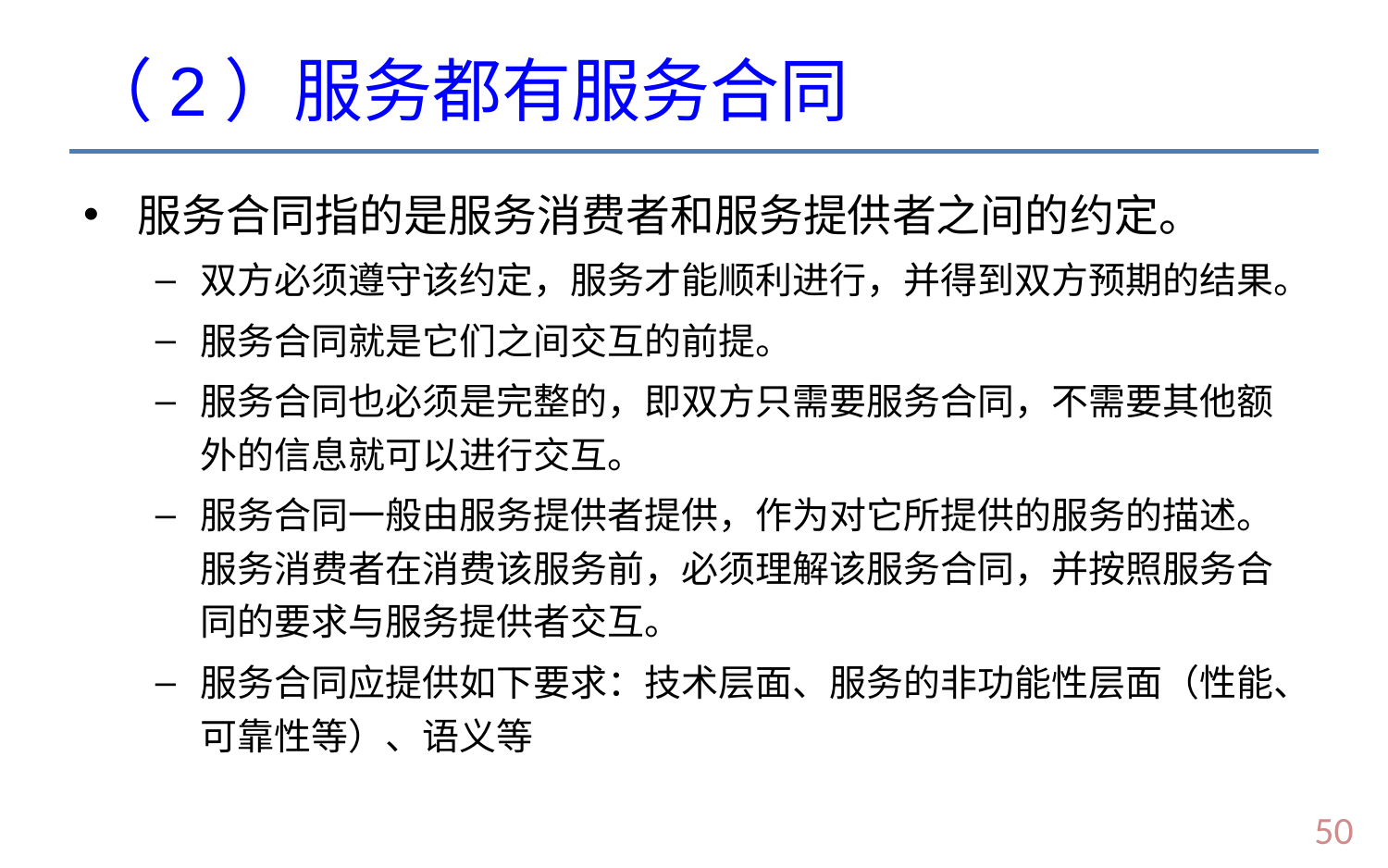

# （2）服务都有服务合同
服务合同指的是服务消费者和服务提供者之间的约定。
双方必须遵守该约定，服务才能顺利进行，并得到双方预期的结果。
服务合同就是它们之间交互的前提。
服务合同也必须是完整的，即双方只需要服务合同，不需要其他额外的信息就可以进行交互。
服务合同一般由服务提供者提供，作为对它所提供的服务的描述。服务消费者在消费该服务前，必须理解该服务合同，并按照服务合同的要求与服务提供者交互。
服务合同应提供如下要求：技术层面、服务的非功能性层面（性能、可靠性等）、语义等
50